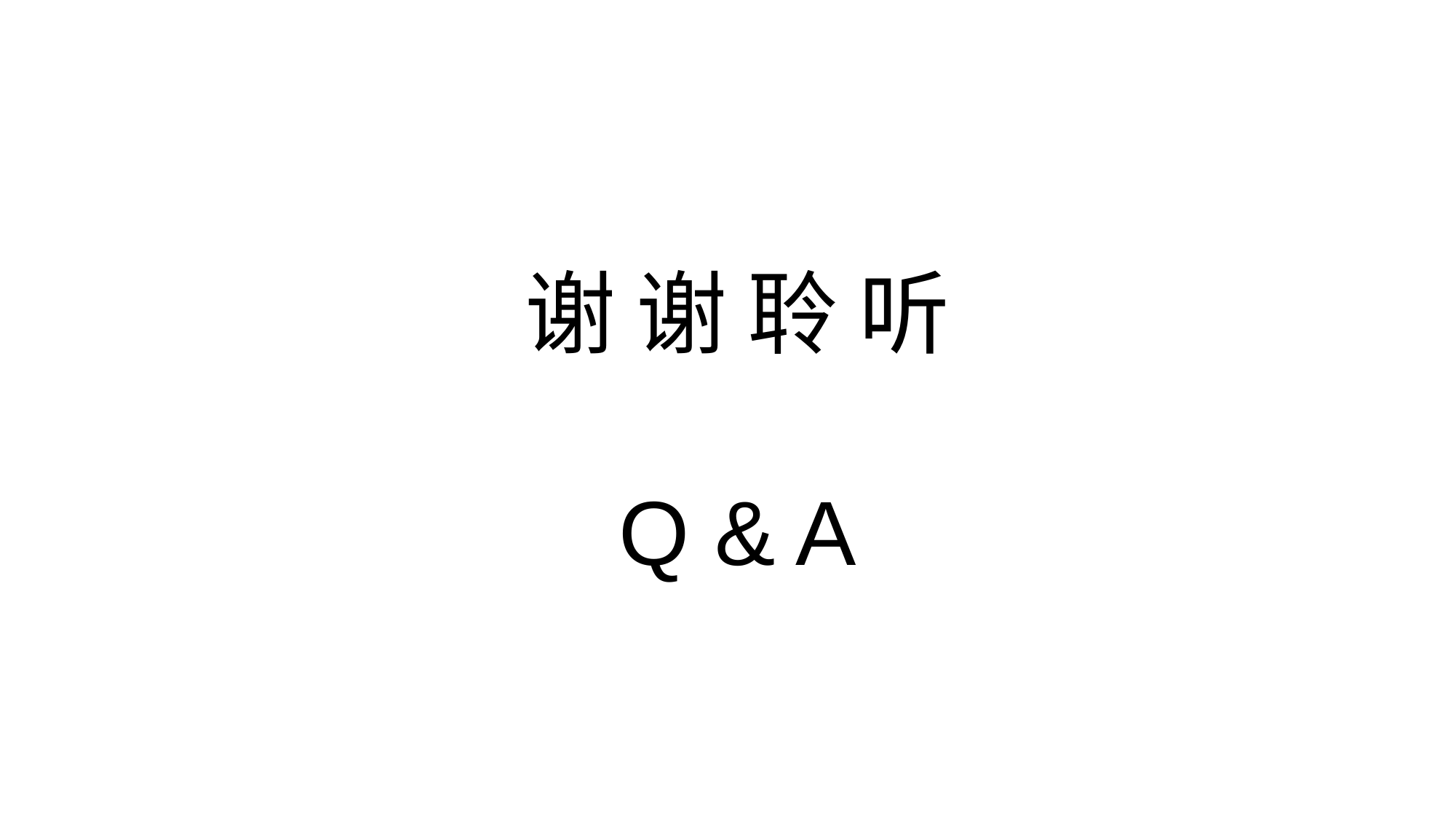

谢 谢 聆 听
Q & A